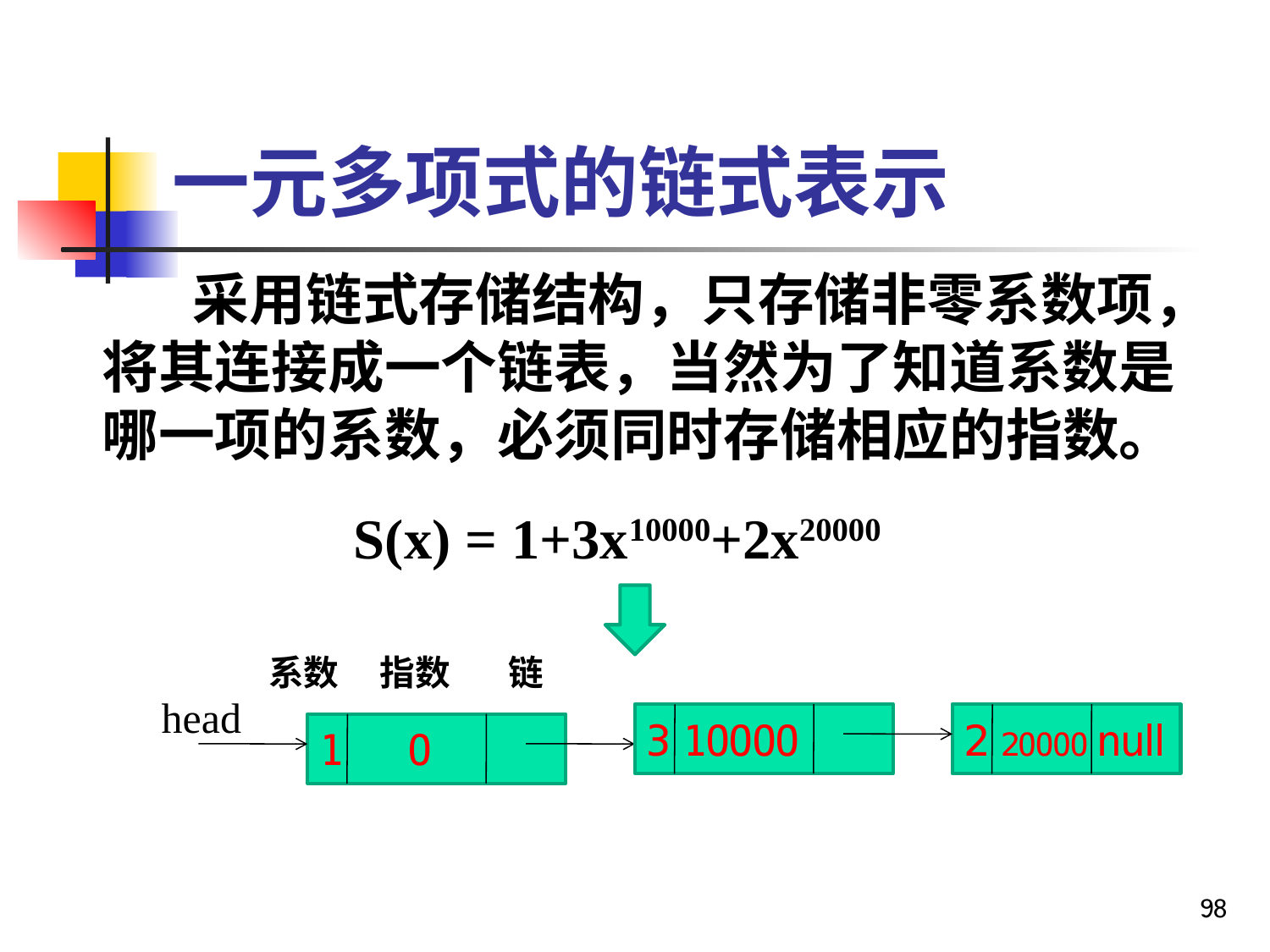

# 一元多项式的链式表示
      采用链式存储结构，只存储非零系数项，将其连接成一个链表，当然为了知道系数是哪一项的系数，必须同时存储相应的指数。
S(x) = 1+3x10000+2x20000

系数
指数
链
head
3 10000
2 20000 null
1     0
98